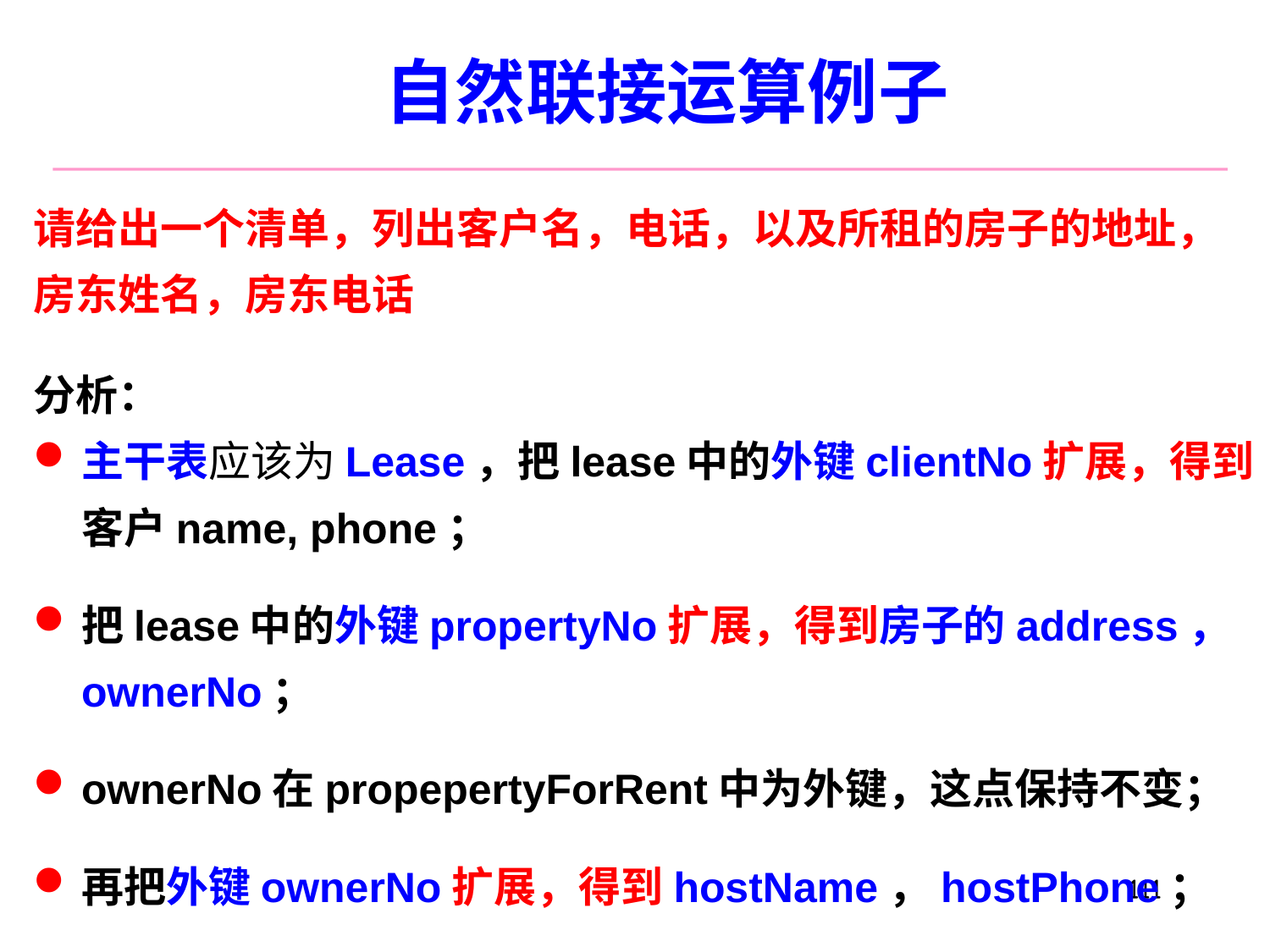

# 自然联接运算例子
请给出一个清单，列出客户名，电话，以及所租的房子的地址，房东姓名，房东电话

分析：
主干表应该为Lease，把lease中的外键clientNo扩展，得到客户name, phone；
把lease中的外键propertyNo扩展，得到房子的address，ownerNo；
ownerNo在propepertyForRent中为外键，这点保持不变；
再把外键ownerNo扩展，得到hostName，hostPhone；

111